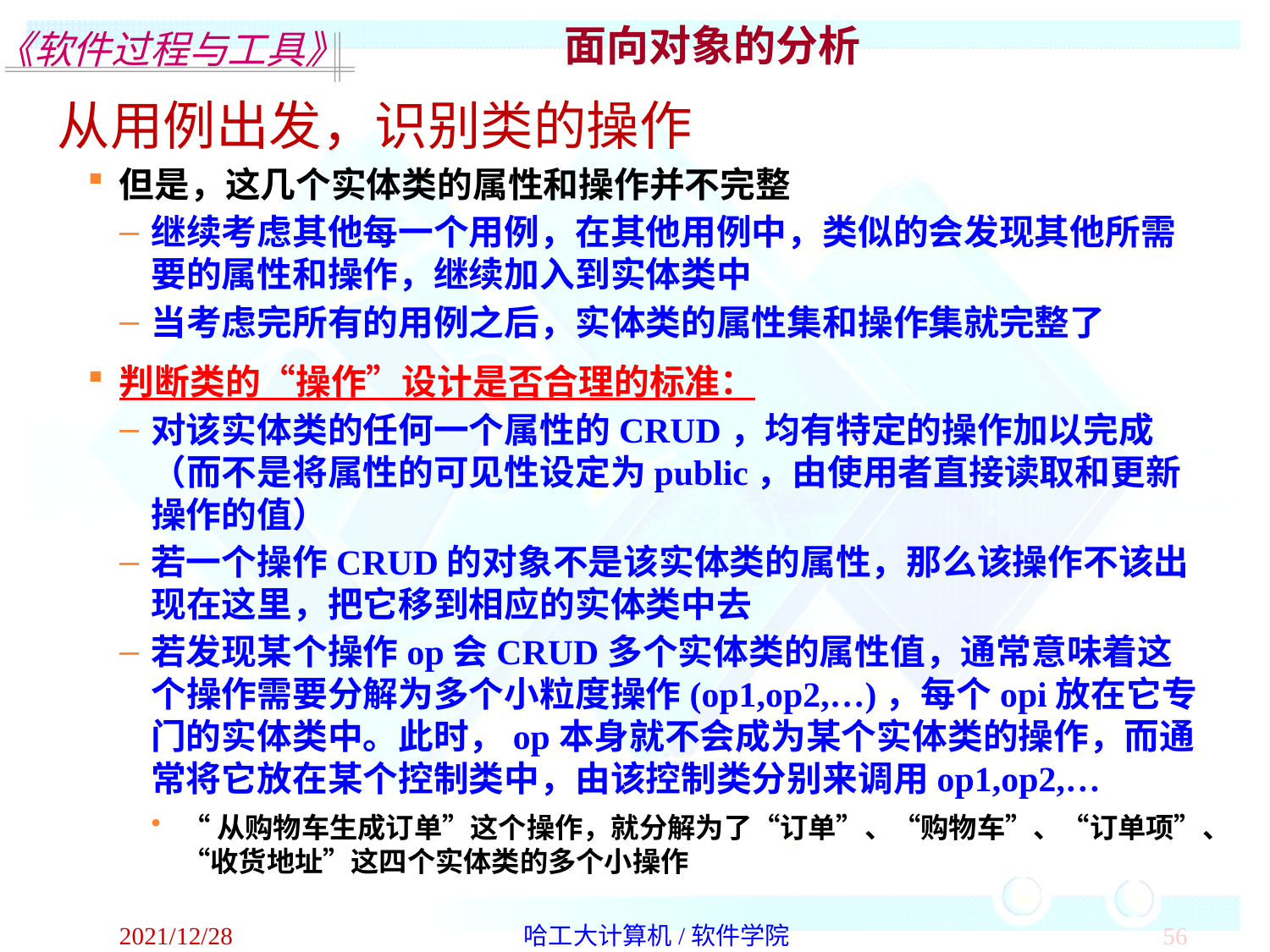

面向对象的分析
从用例出发，识别类的操作
但是，这几个实体类的属性和操作并不完整
继续考虑其他每一个用例，在其他用例中，类似的会发现其他所需要的属性和操作，继续加入到实体类中
当考虑完所有的用例之后，实体类的属性集和操作集就完整了
判断类的“操作”设计是否合理的标准：
对该实体类的任何一个属性的CRUD，均有特定的操作加以完成（而不是将属性的可见性设定为public，由使用者直接读取和更新操作的值）
若一个操作CRUD的对象不是该实体类的属性，那么该操作不该出现在这里，把它移到相应的实体类中去
若发现某个操作op会CRUD多个实体类的属性值，通常意味着这个操作需要分解为多个小粒度操作(op1,op2,…)，每个opi放在它专门的实体类中。此时，op本身就不会成为某个实体类的操作，而通常将它放在某个控制类中，由该控制类分别来调用op1,op2,…
“从购物车生成订单”这个操作，就分解为了“订单”、“购物车”、“订单项”、“收货地址”这四个实体类的多个小操作